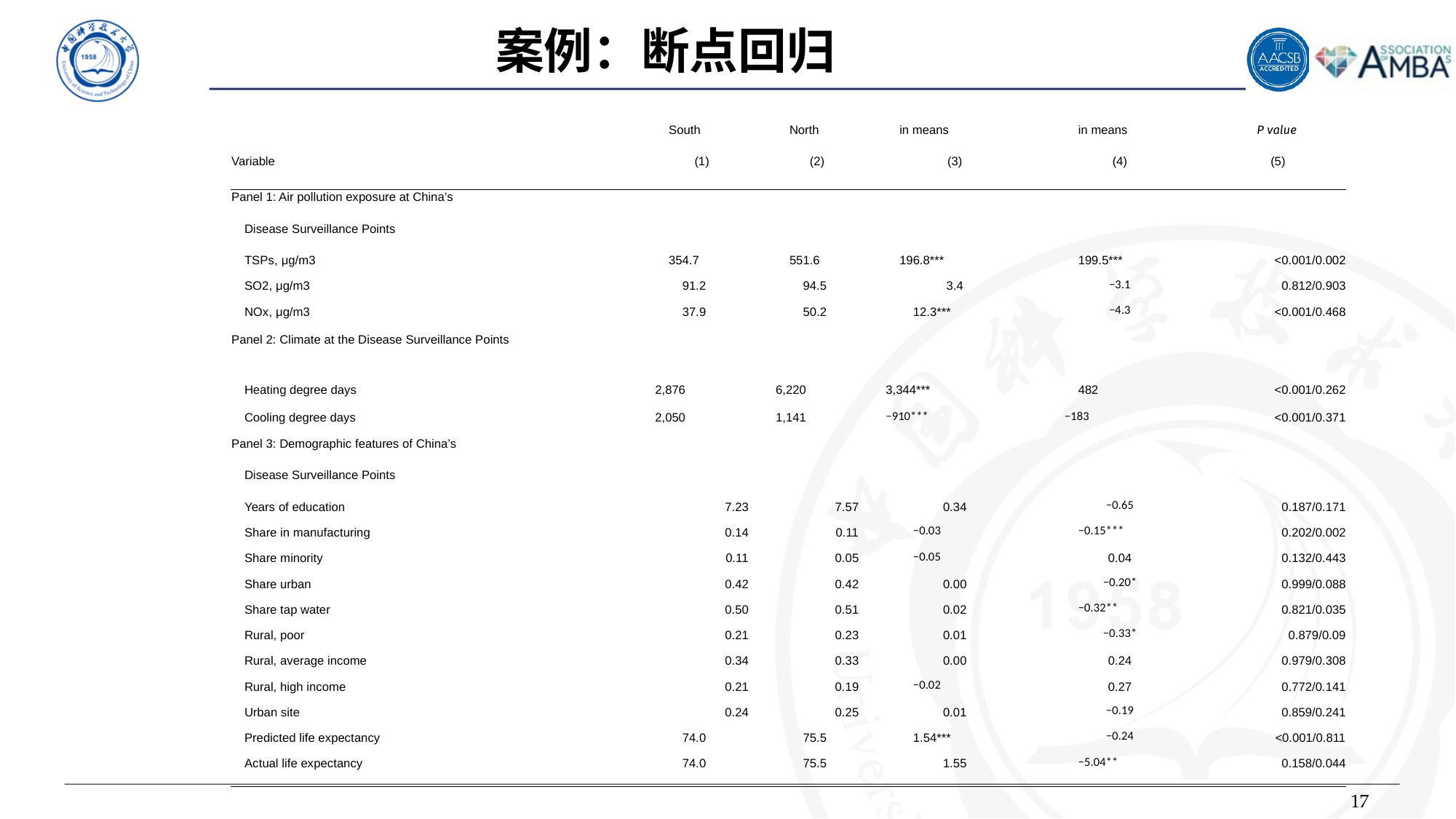

案例：断点回归
|  | South | North | in means | in means | P value |
| --- | --- | --- | --- | --- | --- |
| Variable | (1) | (2) | (3) | (4) | (5) |
| Panel 1: Air pollution exposure at China’s |  |  |  |  |  |
| Disease Surveillance Points |  |  |  |  |  |
| TSPs, μg/m3 | 354.7 | 551.6 | 196.8\*\*\* | 199.5\*\*\* | <0.001/0.002 |
| SO2, μg/m3 | 91.2 | 94.5 | 3.4 | −3.1 | 0.812/0.903 |
| NOx, μg/m3 | 37.9 | 50.2 | 12.3\*\*\* | −4.3 | <0.001/0.468 |
| Panel 2: Climate at the Disease Surveillance Points |  |  |  |  |  |
| Heating degree days | 2,876 | 6,220 | 3,344\*\*\* | 482 | <0.001/0.262 |
| Cooling degree days | 2,050 | 1,141 | −910\*\*\* | −183 | <0.001/0.371 |
| Panel 3: Demographic features of China’s |  |  |  |  |  |
| Disease Surveillance Points |  |  |  |  |  |
| Years of education | 7.23 | 7.57 | 0.34 | −0.65 | 0.187/0.171 |
| Share in manufacturing | 0.14 | 0.11 | −0.03 | −0.15\*\*\* | 0.202/0.002 |
| Share minority | 0.11 | 0.05 | −0.05 | 0.04 | 0.132/0.443 |
| Share urban | 0.42 | 0.42 | 0.00 | −0.20\* | 0.999/0.088 |
| Share tap water | 0.50 | 0.51 | 0.02 | −0.32\*\* | 0.821/0.035 |
| Rural, poor | 0.21 | 0.23 | 0.01 | −0.33\* | 0.879/0.09 |
| Rural, average income | 0.34 | 0.33 | 0.00 | 0.24 | 0.979/0.308 |
| Rural, high income | 0.21 | 0.19 | −0.02 | 0.27 | 0.772/0.141 |
| Urban site | 0.24 | 0.25 | 0.01 | −0.19 | 0.859/0.241 |
| Predicted life expectancy | 74.0 | 75.5 | 1.54\*\*\* | −0.24 | <0.001/0.811 |
| Actual life expectancy | 74.0 | 75.5 | 1.55 | −5.04\*\* | 0.158/0.044 |